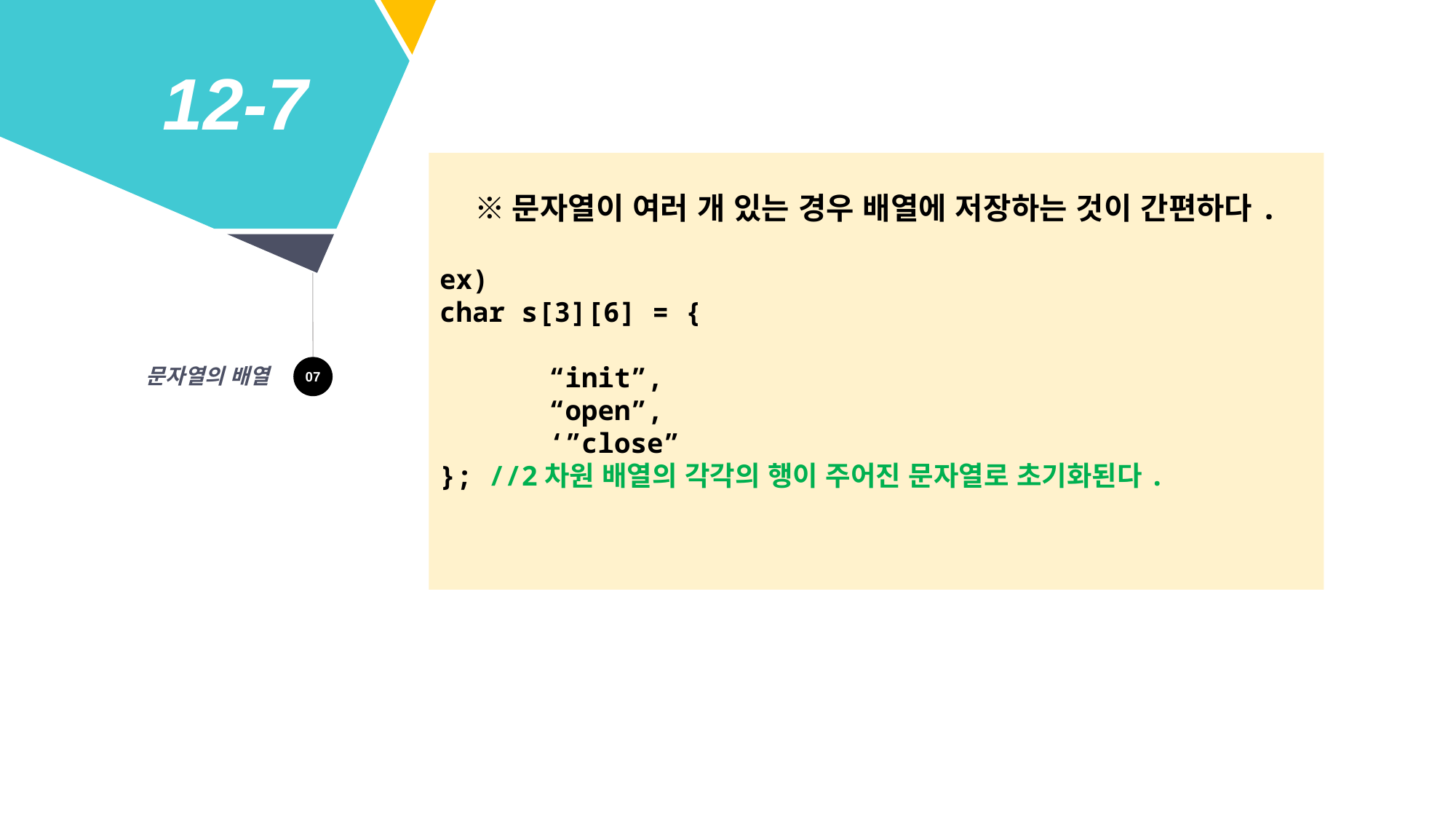

12-7

※문자열이 여러 개 있는 경우 배열에 저장하는 것이 간편하다.

ex)
char s[3][6] = {

	“init”,
	“open”,
	‘”close”
}; //2차원 배열의 각각의 행이 주어진 문자열로 초기화된다.

07
문자열의 배열